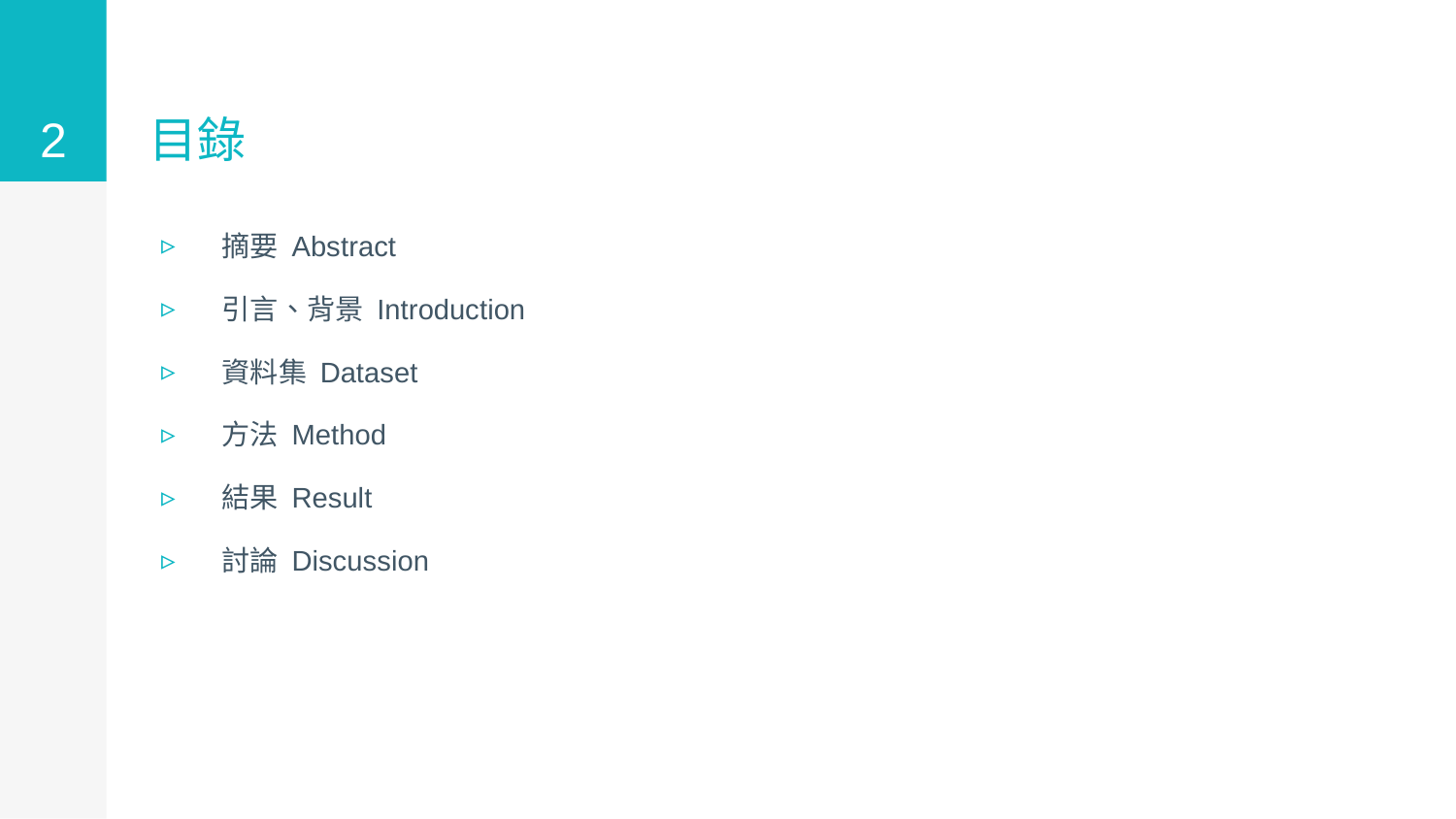

2
# 目錄
摘要 Abstract
引言、背景 Introduction
資料集 Dataset
方法 Method
結果 Result
討論 Discussion